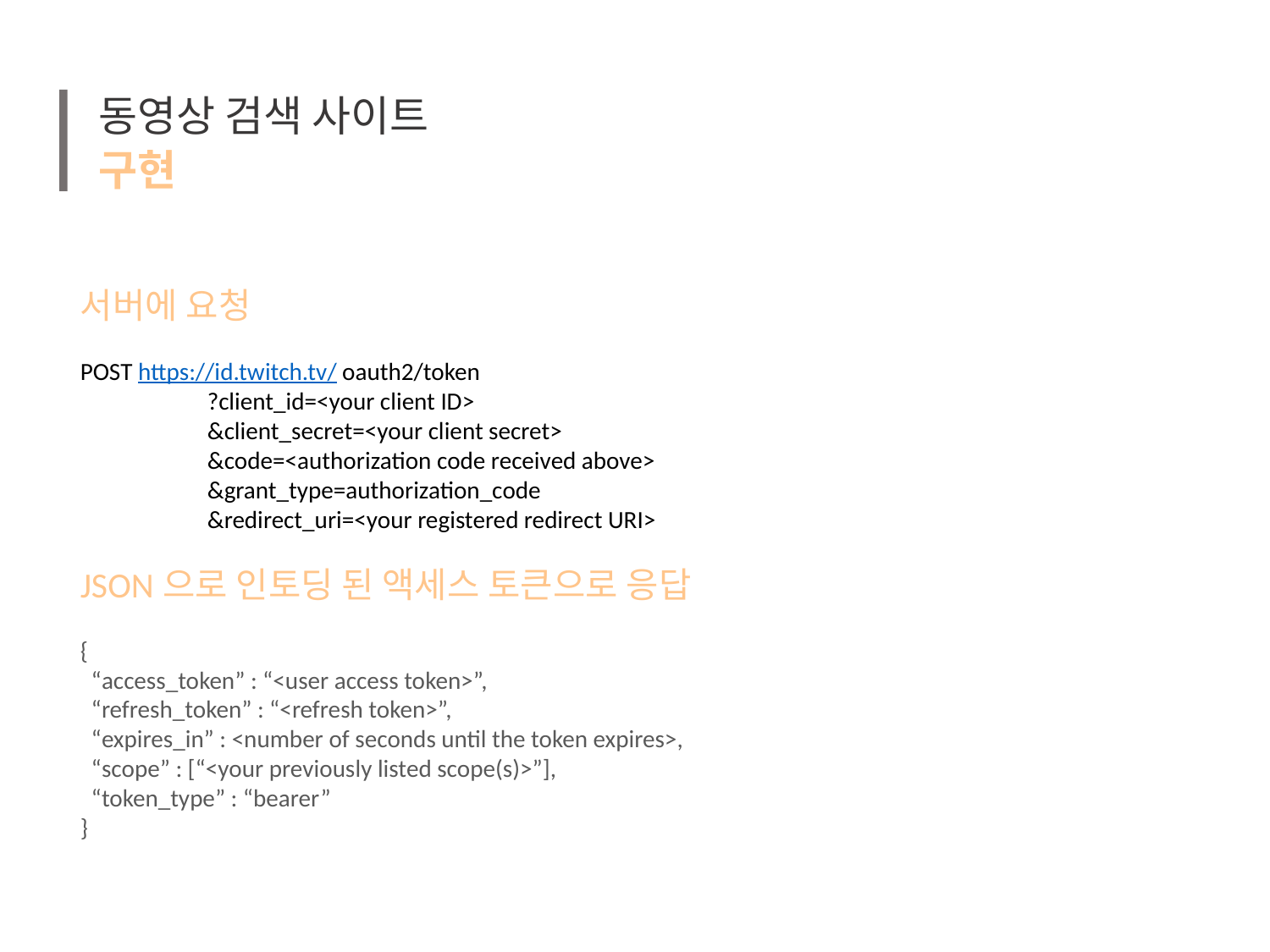

동영상 검색 사이트

구현
서버에 요청

POST https://id.twitch.tv/ oauth2/token
	?client_id=<your client ID>
	&client_secret=<your client secret>
	&code=<authorization code received above>
	&grant_type=authorization_code
	&redirect_uri=<your registered redirect URI>

JSON으로 인토딩 된 액세스 토큰으로 응답

{
  “access_token” : “<user access token>”,
  “refresh_token” : “<refresh token>”,
  “expires_in” : <number of seconds until the token expires>,
  “scope” : [“<your previously listed scope(s)>”],
  “token_type” : “bearer”
}